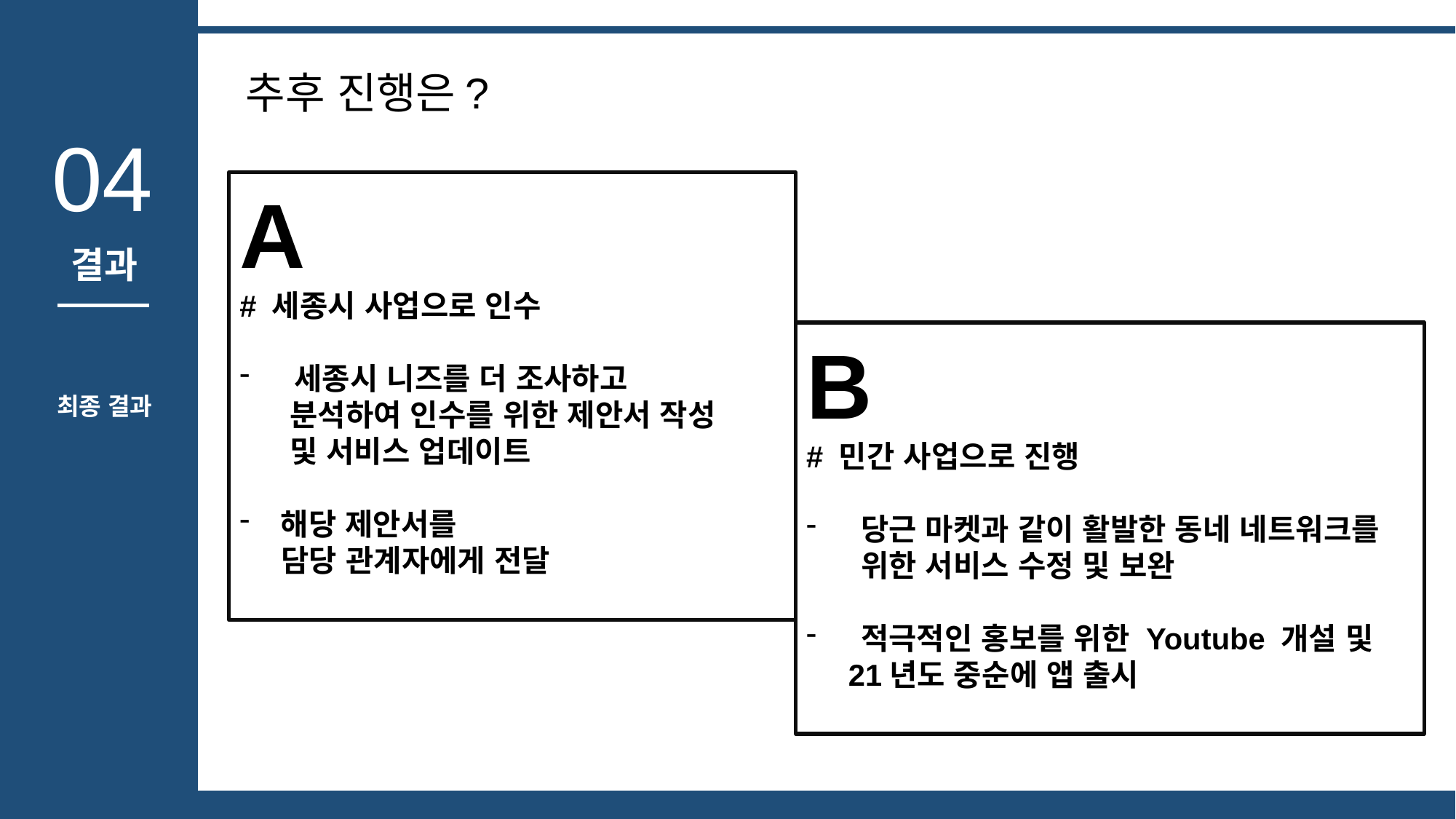

추후 진행은?
04
A
# 세종시 사업으로 인수

세종시 니즈를 더 조사하고
     분석하여 인수를 위한 제안서 작성
     및 서비스 업데이트

해당 제안서를
    담당 관계자에게 전달

결과

B
# 민간 사업으로 진행

당근 마켓과 같이 활발한 동네 네트워크를 위한 서비스 수정 및 보완

적극적인 홍보를 위한 Youtube 개설 및
     21년도 중순에 앱 출시

최종 결과